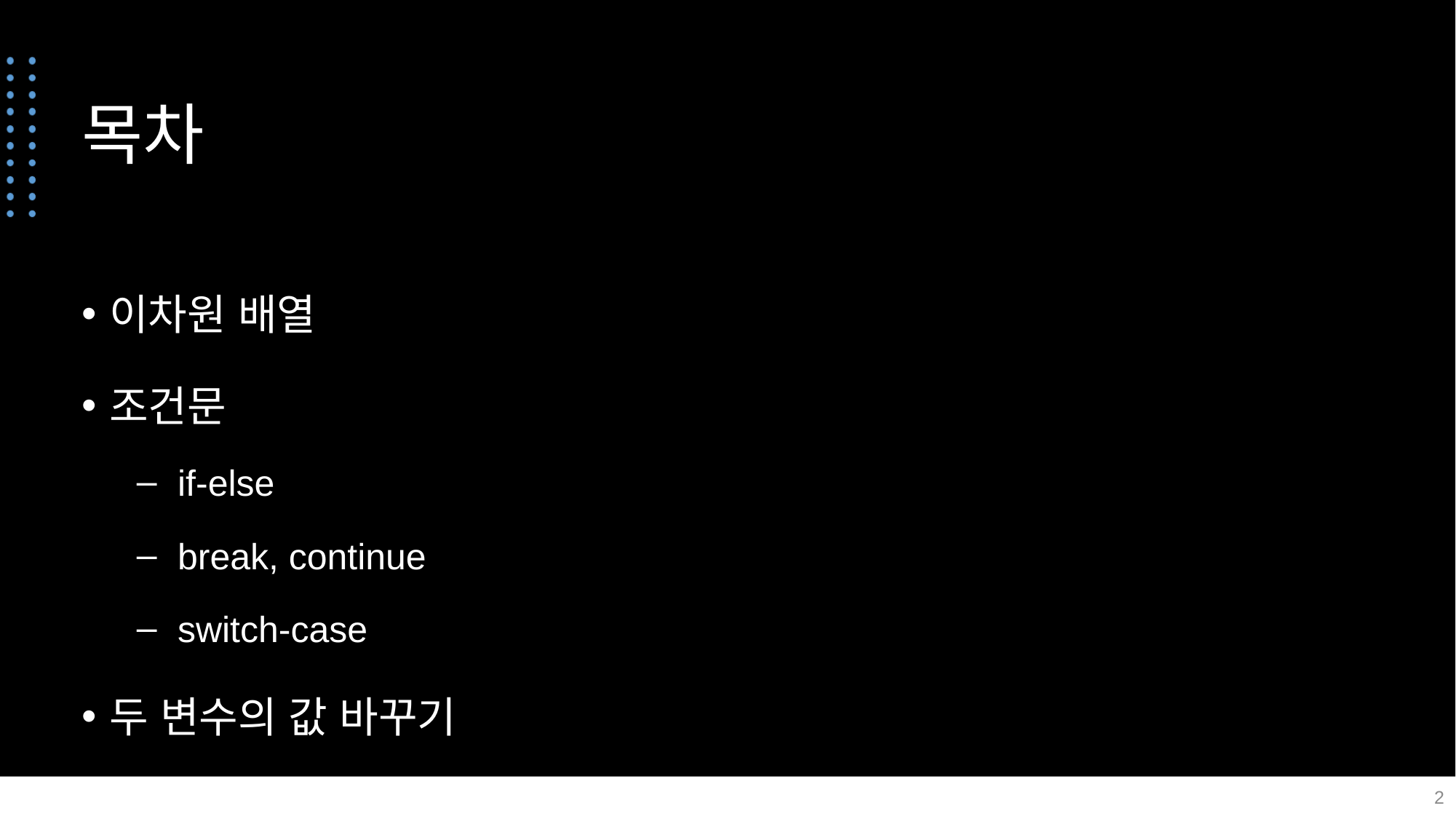

# 목차
이차원 배열
조건문
if-else
break, continue
switch-case
두 변수의 값 바꾸기
2